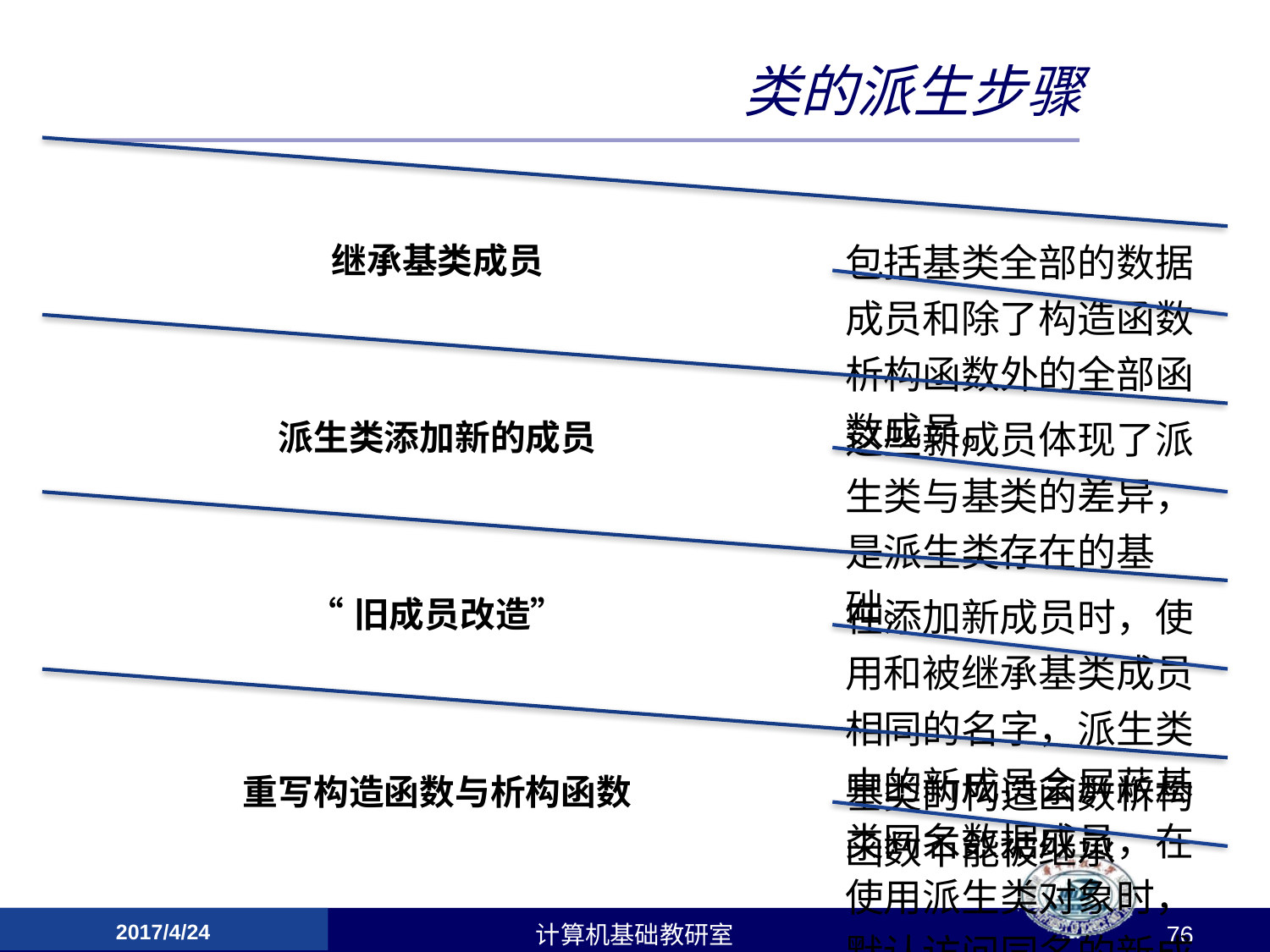

# 类的派生步骤
继承基类成员
包括基类全部的数据成员和除了构造函数析构函数外的全部函数成员。
派生类添加新的成员
“旧成员改造”
重写构造函数与析构函数
2017/4/24
计算机基础教研室
76